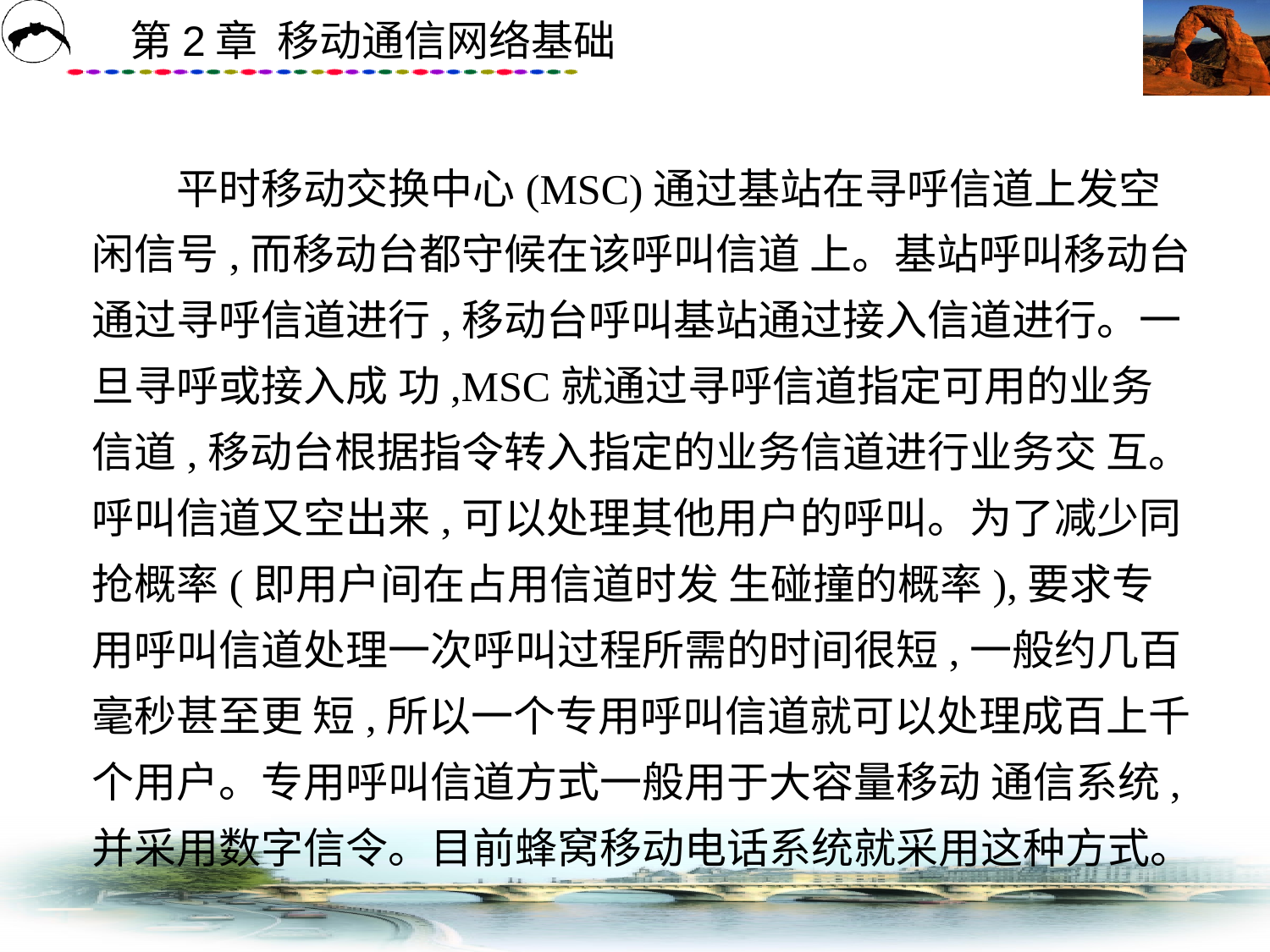

# 平时移动交换中心(MSC)通过基站在寻呼信道上发空闲信号,而移动台都守候在该呼叫信道 上。基站呼叫移动台通过寻呼信道进行,移动台呼叫基站通过接入信道进行。一旦寻呼或接入成 功,MSC就通过寻呼信道指定可用的业务信道,移动台根据指令转入指定的业务信道进行业务交 互。呼叫信道又空出来,可以处理其他用户的呼叫。为了减少同抢概率(即用户间在占用信道时发 生碰撞的概率),要求专用呼叫信道处理一次呼叫过程所需的时间很短,一般约几百毫秒甚至更 短,所以一个专用呼叫信道就可以处理成百上千个用户。专用呼叫信道方式一般用于大容量移动 通信系统,并采用数字信令。目前蜂窝移动电话系统就采用这种方式。